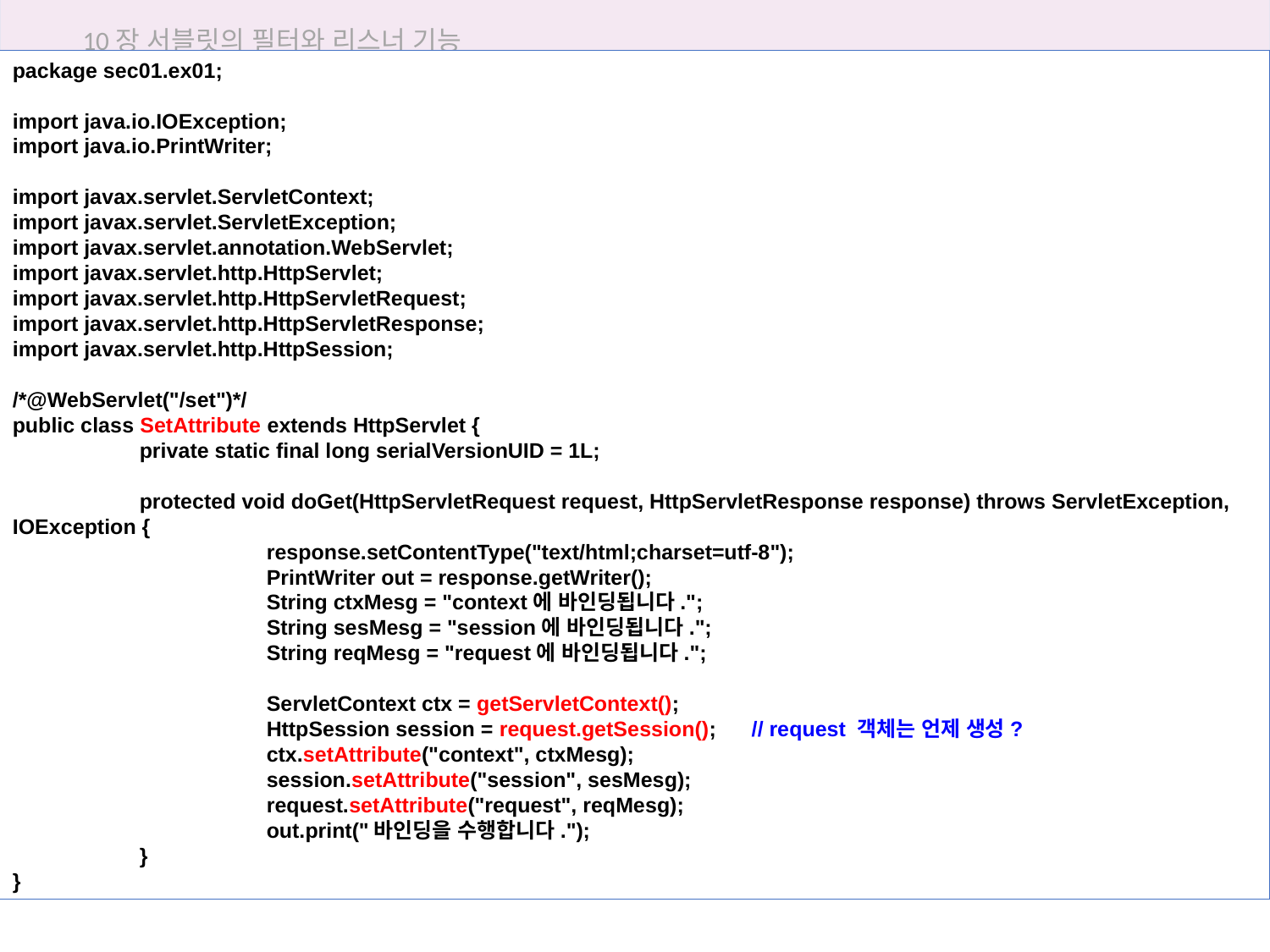

10장 서블릿의 필터와 리스너 기능
package sec01.ex01;

import java.io.IOException;
import java.io.PrintWriter;

import javax.servlet.ServletContext;
import javax.servlet.ServletException;
import javax.servlet.annotation.WebServlet;
import javax.servlet.http.HttpServlet;
import javax.servlet.http.HttpServletRequest;
import javax.servlet.http.HttpServletResponse;
import javax.servlet.http.HttpSession;

/*@WebServlet("/set")*/
public class SetAttribute extends HttpServlet {
	private static final long serialVersionUID = 1L;

	protected void doGet(HttpServletRequest request, HttpServletResponse response) throws ServletException, IOException {
		response.setContentType("text/html;charset=utf-8");
		PrintWriter out = response.getWriter();
		String ctxMesg = "context에 바인딩됩니다.";
		String sesMesg = "session에 바인딩됩니다.";
		String reqMesg = "request에 바인딩됩니다.";

		ServletContext ctx = getServletContext();
		HttpSession session = request.getSession();      // request 객체는 언제 생성?
		ctx.setAttribute("context", ctxMesg);
		session.setAttribute("session", sesMesg);
		request.setAttribute("request", reqMesg);
		out.print("바인딩을 수행합니다.");
	}
}
10.1 서블릿 속성과 스코프